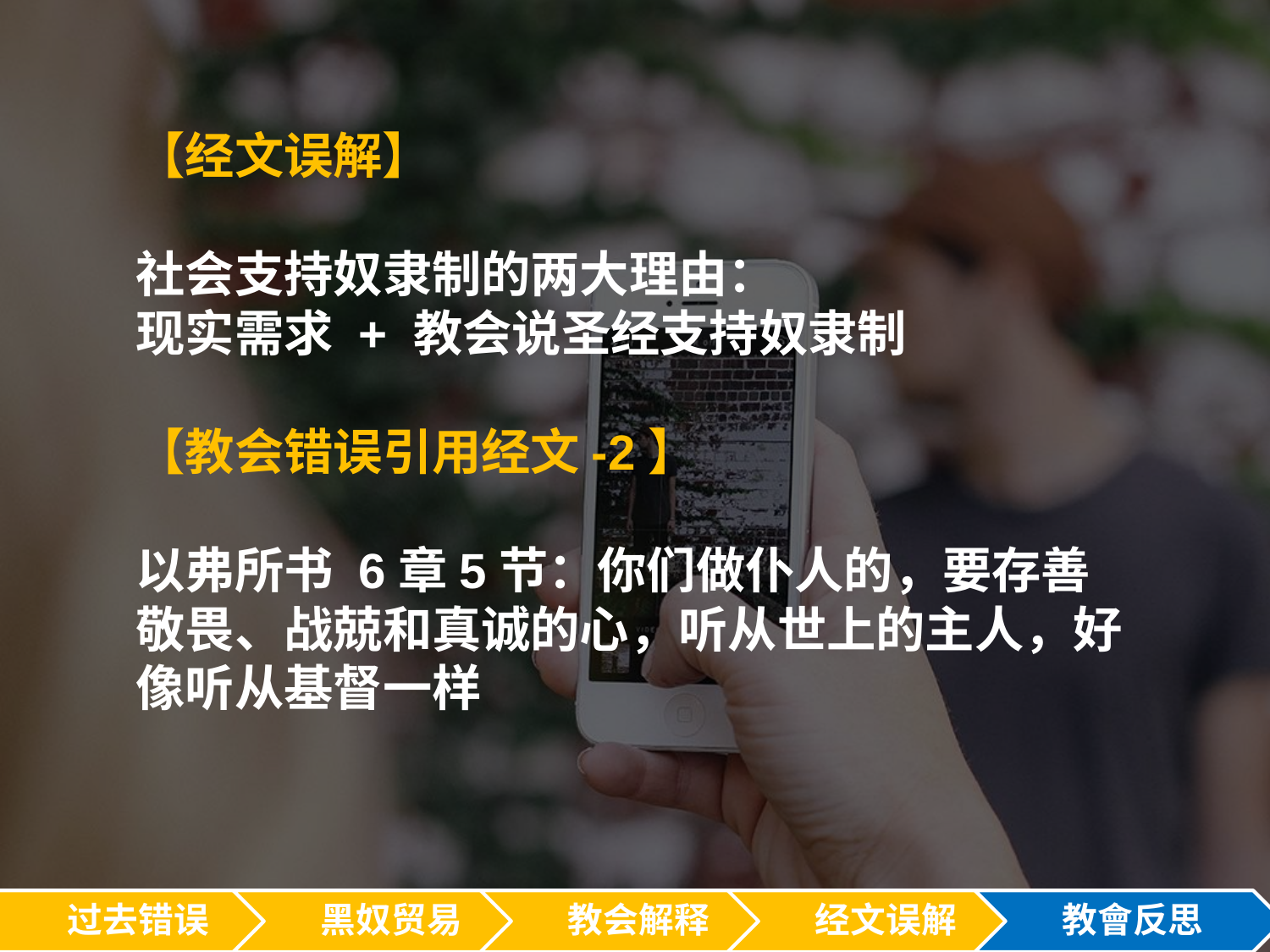

【经文误解】

社会支持奴隶制的两大理由：
现实需求 + 教会说圣经支持奴隶制

【教会错误引用经文-2】

以弗所书 6章5节：你们做仆人的，要存善敬畏、战兢和真诚的心，听从世上的主人，好像听从基督一样

过去错误
黑奴贸易
教会解释
经文误解
教會反思